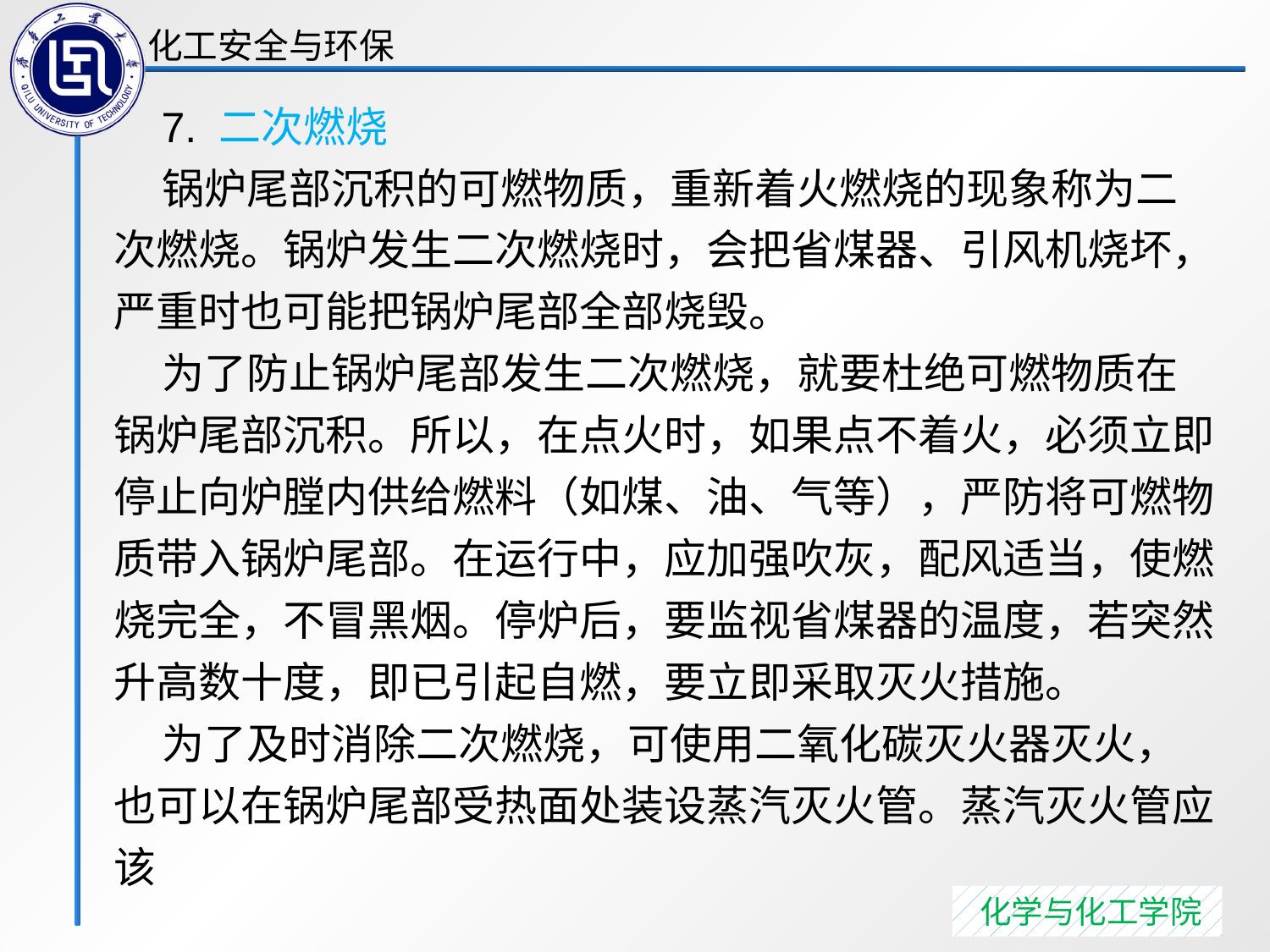

7. 二次燃烧
    锅炉尾部沉积的可燃物质，重新着火燃烧的现象称为二次燃烧。锅炉发生二次燃烧时，会把省煤器、引风机烧坏，严重时也可能把锅炉尾部全部烧毁。
    为了防止锅炉尾部发生二次燃烧，就要杜绝可燃物质在锅炉尾部沉积。所以，在点火时，如果点不着火，必须立即停止向炉膛内供给燃料（如煤、油、气等），严防将可燃物质带入锅炉尾部。在运行中，应加强吹灰，配风适当，使燃烧完全，不冒黑烟。停炉后，要监视省煤器的温度，若突然升高数十度，即已引起自燃，要立即采取灭火措施。
    为了及时消除二次燃烧，可使用二氧化碳灭火器灭火，也可以在锅炉尾部受热面处装设蒸汽灭火管。蒸汽灭火管应该